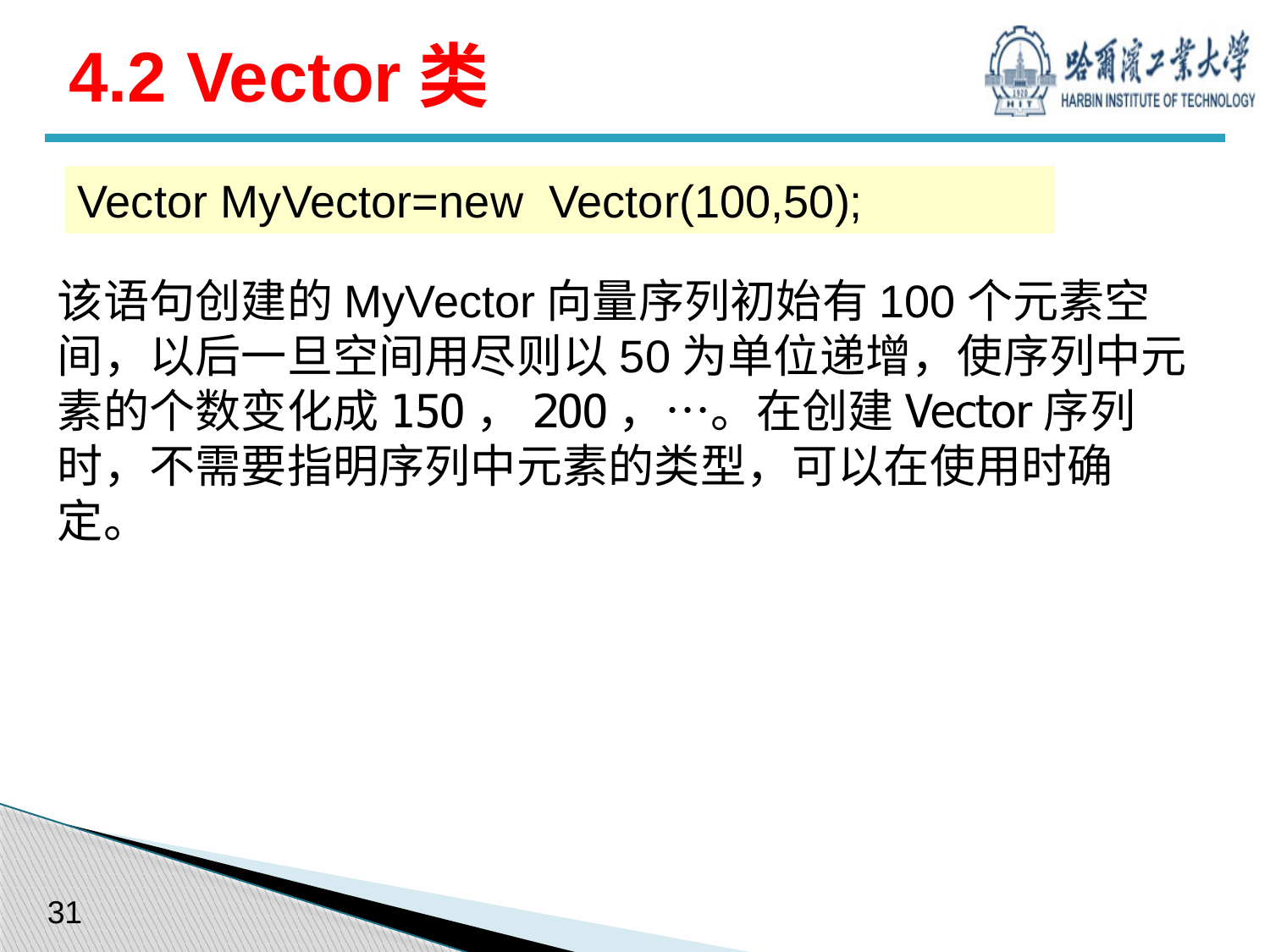

# 4.2 Vector类
Vector MyVector=new  Vector(100,50);
该语句创建的MyVector向量序列初始有100个元素空间，以后一旦空间用尽则以50为单位递增，使序列中元素的个数变化成150，200，…。在创建Vector序列时，不需要指明序列中元素的类型，可以在使用时确定。